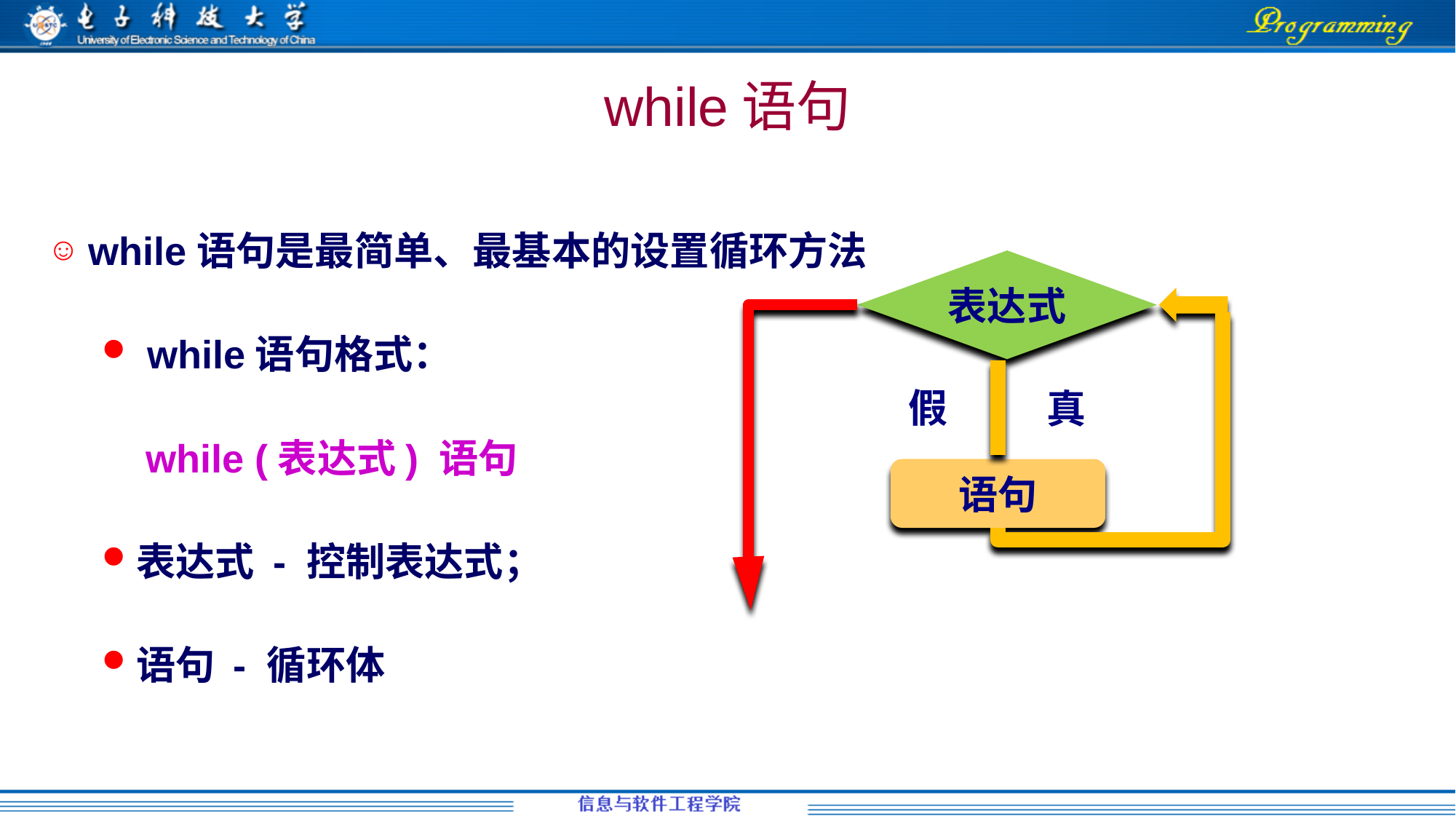

# while语句
while语句是最简单、最基本的设置循环方法
 while语句格式：
         while (表达式) 语句
表达式 - 控制表达式；
语句 - 循环体
表达式

假
真
语句